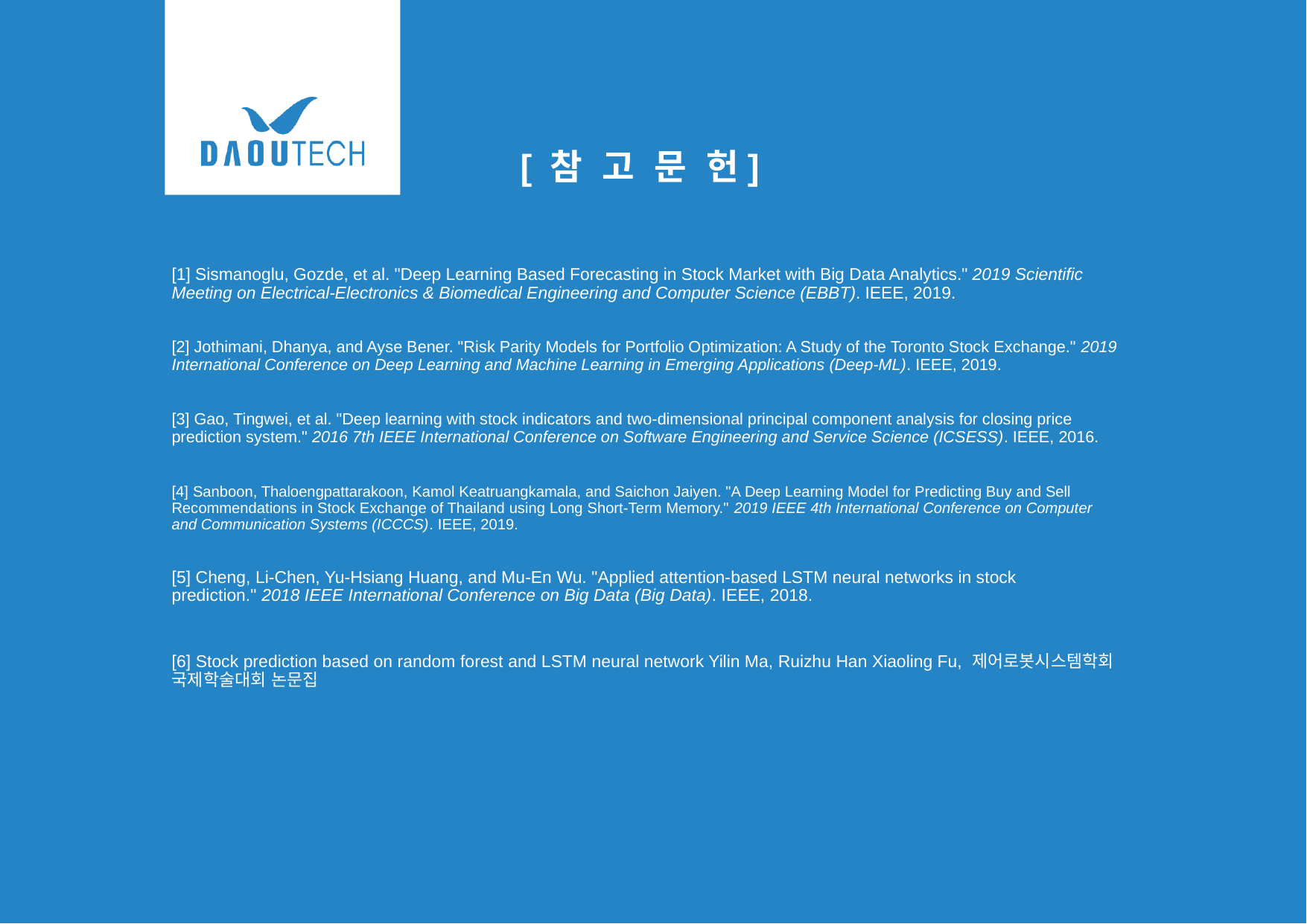

# [ 참  고  문  헌]
[1] Sismanoglu, Gozde, et al. "Deep Learning Based Forecasting in Stock Market with Big Data Analytics." 2019 Scientific Meeting on Electrical-Electronics & Biomedical Engineering and Computer Science (EBBT). IEEE, 2019.
[2] Jothimani, Dhanya, and Ayse Bener. "Risk Parity Models for Portfolio Optimization: A Study of the Toronto Stock Exchange." 2019 International Conference on Deep Learning and Machine Learning in Emerging Applications (Deep-ML). IEEE, 2019.
[3] Gao, Tingwei, et al. "Deep learning with stock indicators and two-dimensional principal component analysis for closing price prediction system." 2016 7th IEEE International Conference on Software Engineering and Service Science (ICSESS). IEEE, 2016.
[4] Sanboon, Thaloengpattarakoon, Kamol Keatruangkamala, and Saichon Jaiyen. "A Deep Learning Model for Predicting Buy and Sell Recommendations in Stock Exchange of Thailand using Long Short-Term Memory." 2019 IEEE 4th International Conference on Computer and Communication Systems (ICCCS). IEEE, 2019.
[5] Cheng, Li-Chen, Yu-Hsiang Huang, and Mu-En Wu. "Applied attention-based LSTM neural networks in stock prediction." 2018 IEEE International Conference on Big Data (Big Data). IEEE, 2018.
[6] Stock prediction based on random forest and LSTM neural network Yilin Ma, Ruizhu Han Xiaoling Fu, 제어로봇시스템학회 국제학술대회 논문집